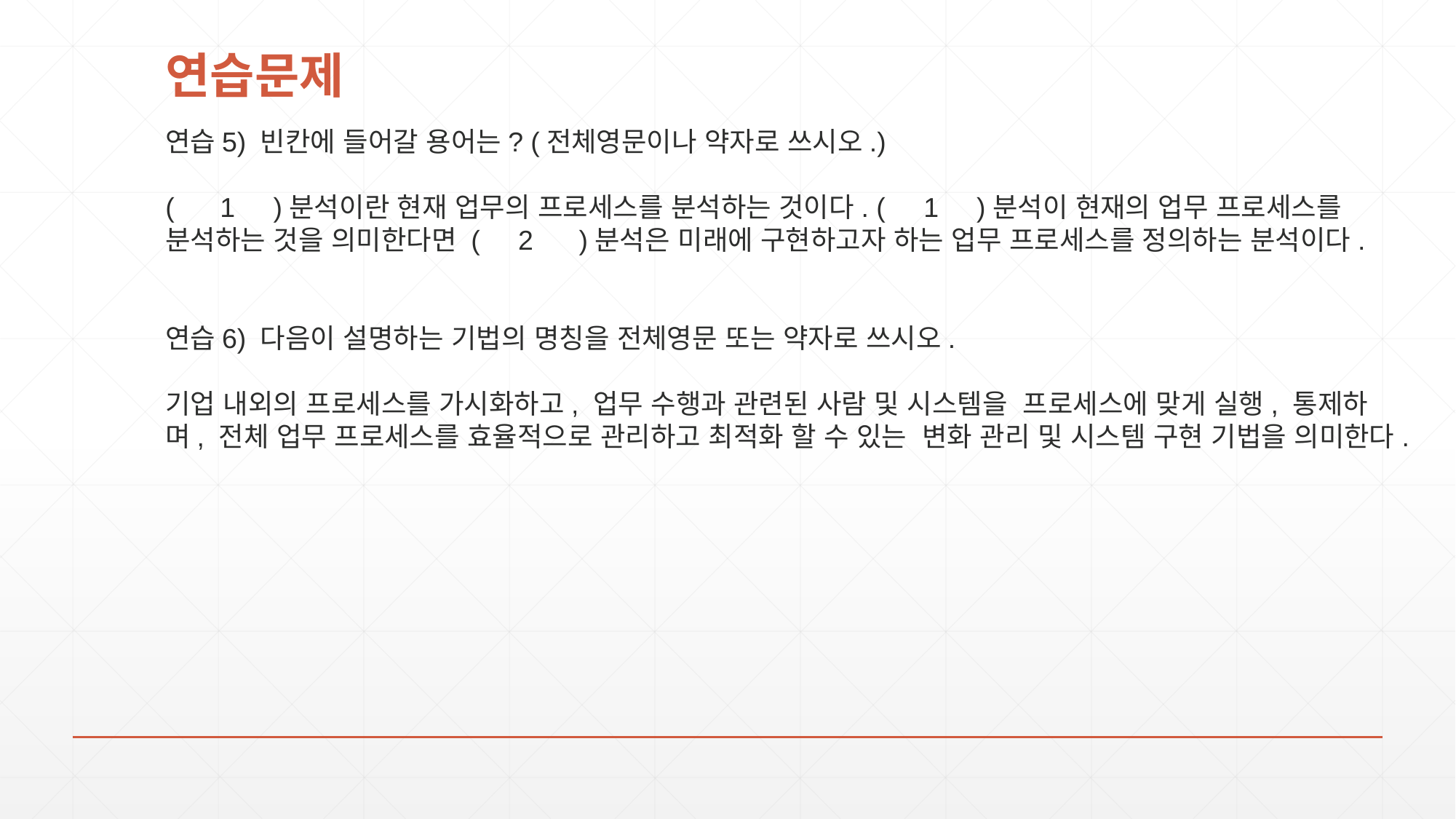

# 연습문제
연습5) 빈칸에 들어갈 용어는? (전체영문이나 약자로 쓰시오.)

(      1     )분석이란 현재 업무의 프로세스를 분석하는 것이다. (     1     )분석이 현재의 업무 프로세스를 분석하는 것을 의미한다면 (     2      )분석은 미래에 구현하고자 하는 업무 프로세스를 정의하는 분석이다.

연습6) 다음이 설명하는 기법의 명칭을 전체영문 또는 약자로 쓰시오.

기업 내외의 프로세스를 가시화하고, 업무 수행과 관련된 사람 및 시스템을  프로세스에 맞게 실행, 통제하며, 전체 업무 프로세스를 효율적으로 관리하고 최적화 할 수 있는  변화 관리 및 시스템 구현 기법을 의미한다.